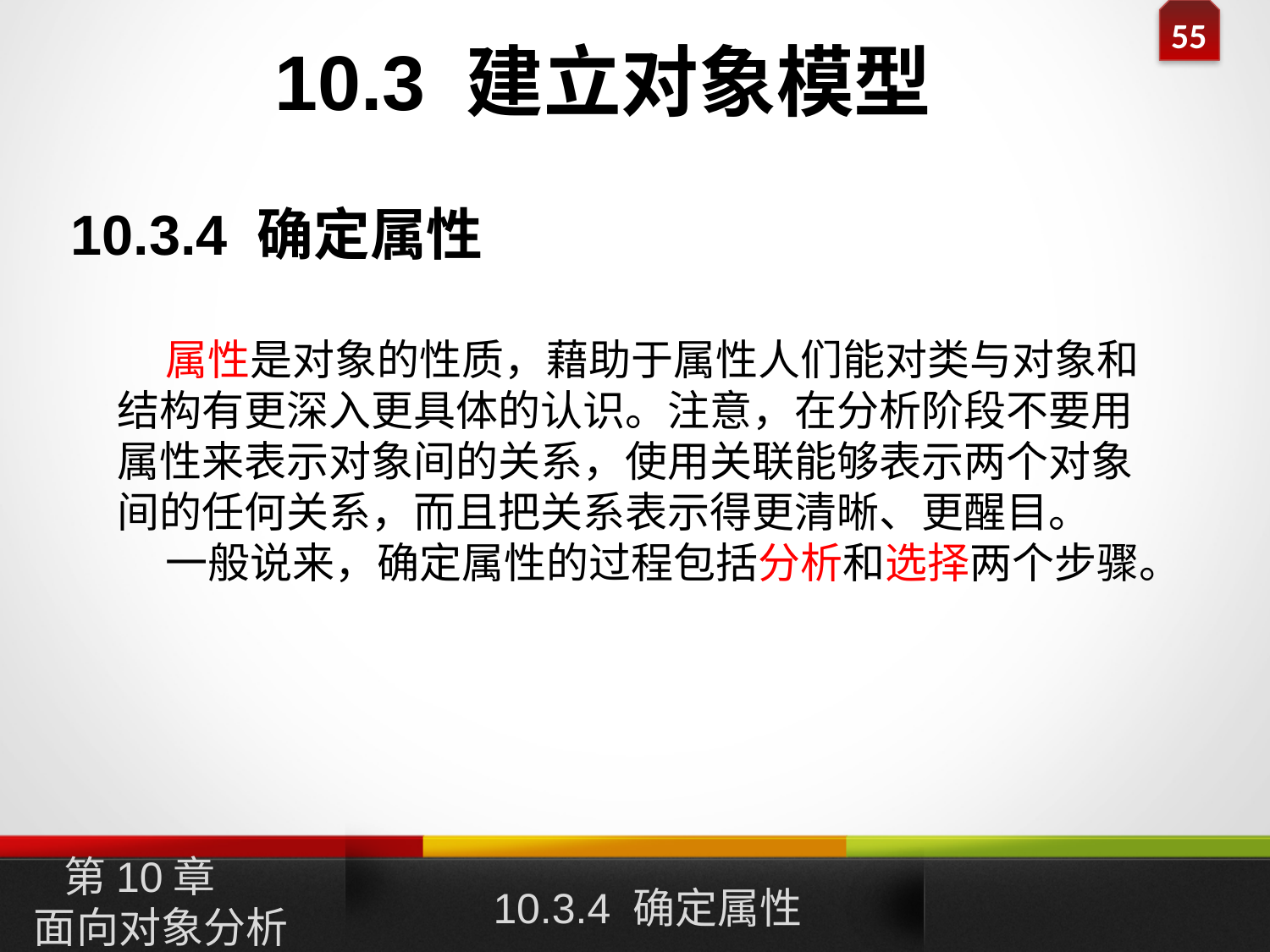

10.3 建立对象模型
10.3.4 确定属性

    属性是对象的性质，藉助于属性人们能对类与对象和结构有更深入更具体的认识。注意，在分析阶段不要用属性来表示对象间的关系，使用关联能够表示两个对象间的任何关系，而且把关系表示得更清晰、更醒目。
    一般说来，确定属性的过程包括分析和选择两个步骤。

10.3.4 确定属性